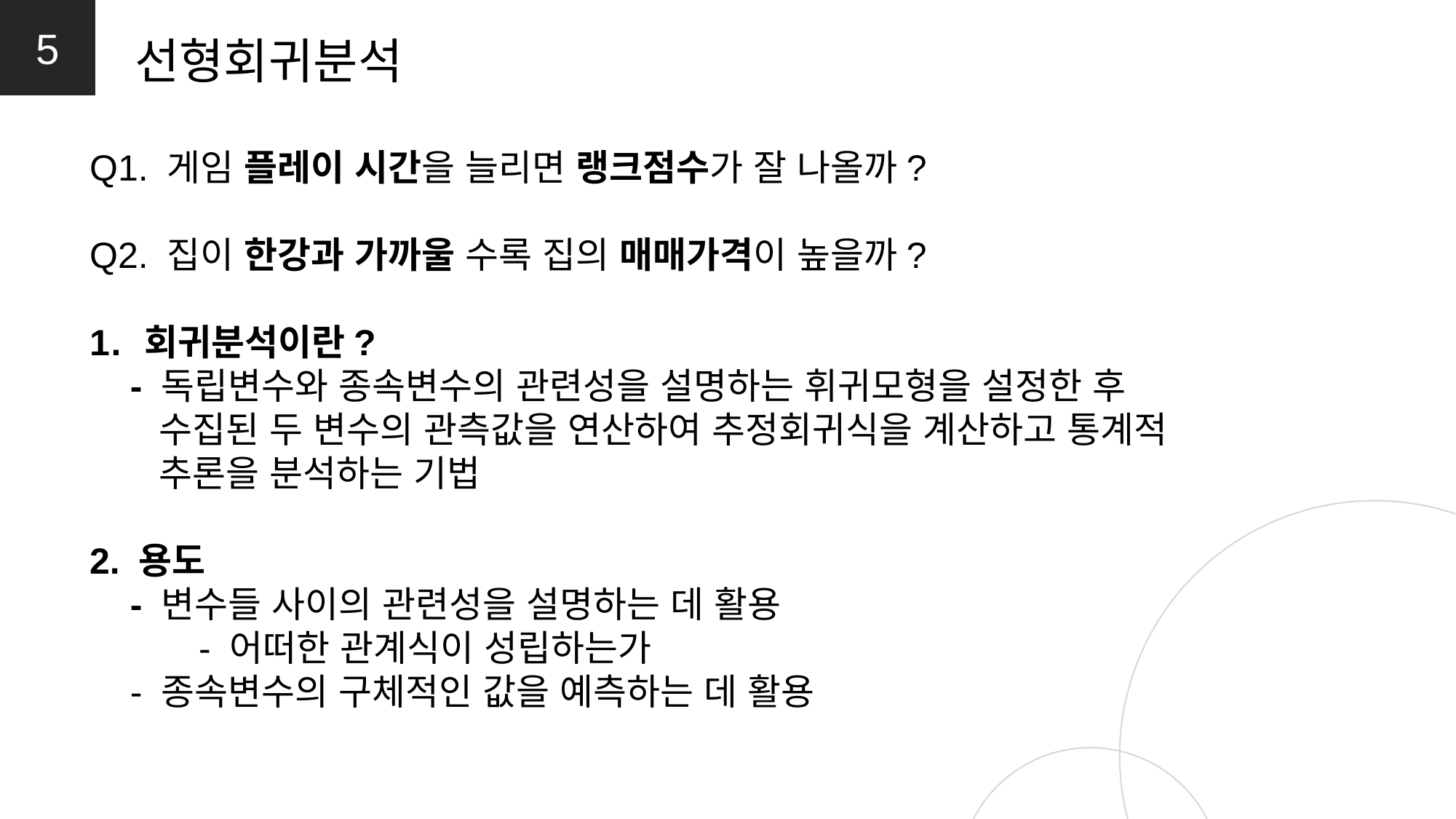

5
선형회귀분석
Q1. 게임 플레이 시간을 늘리면 랭크점수가 잘 나올까?

Q2. 집이 한강과 가까울 수록 집의 매매가격이 높을까?

회귀분석이란?
    - 독립변수와 종속변수의 관련성을 설명하는 휘귀모형을 설정한 후
      수집된 두 변수의 관측값을 연산하여 추정회귀식을 계산하고 통계적
      추론을 분석하는 기법

2. 용도
    - 변수들 사이의 관련성을 설명하는 데 활용
	- 어떠한 관계식이 성립하는가
    - 종속변수의 구체적인 값을 예측하는 데 활용